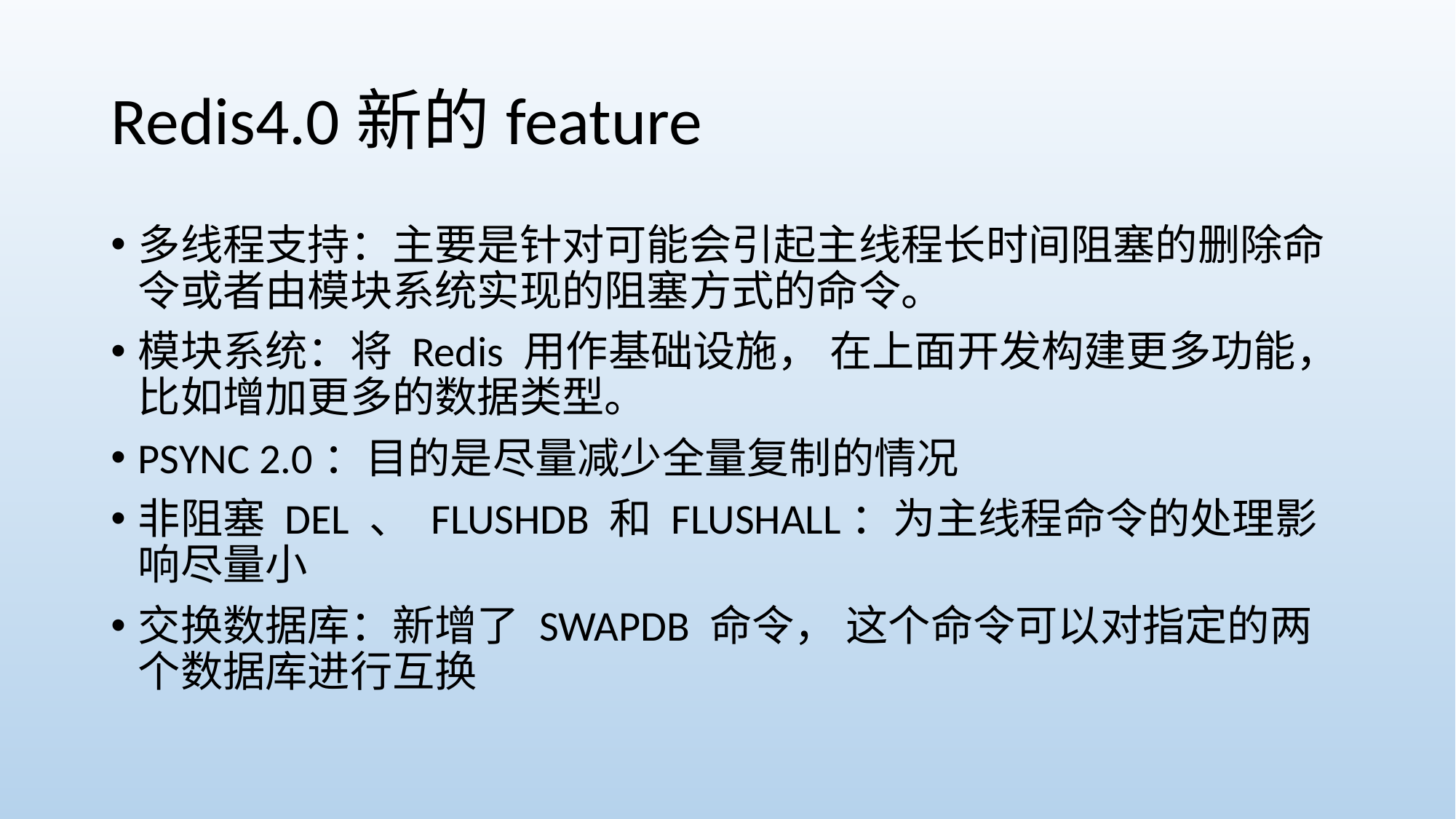

# Redis4.0新的feature
多线程支持：主要是针对可能会引起主线程长时间阻塞的删除命令或者由模块系统实现的阻塞方式的命令。
模块系统：将 Redis 用作基础设施， 在上面开发构建更多功能，比如增加更多的数据类型。
PSYNC 2.0：目的是尽量减少全量复制的情况
非阻塞 DEL 、 FLUSHDB 和 FLUSHALL：为主线程命令的处理影响尽量小
交换数据库：新增了 SWAPDB 命令， 这个命令可以对指定的两个数据库进行互换